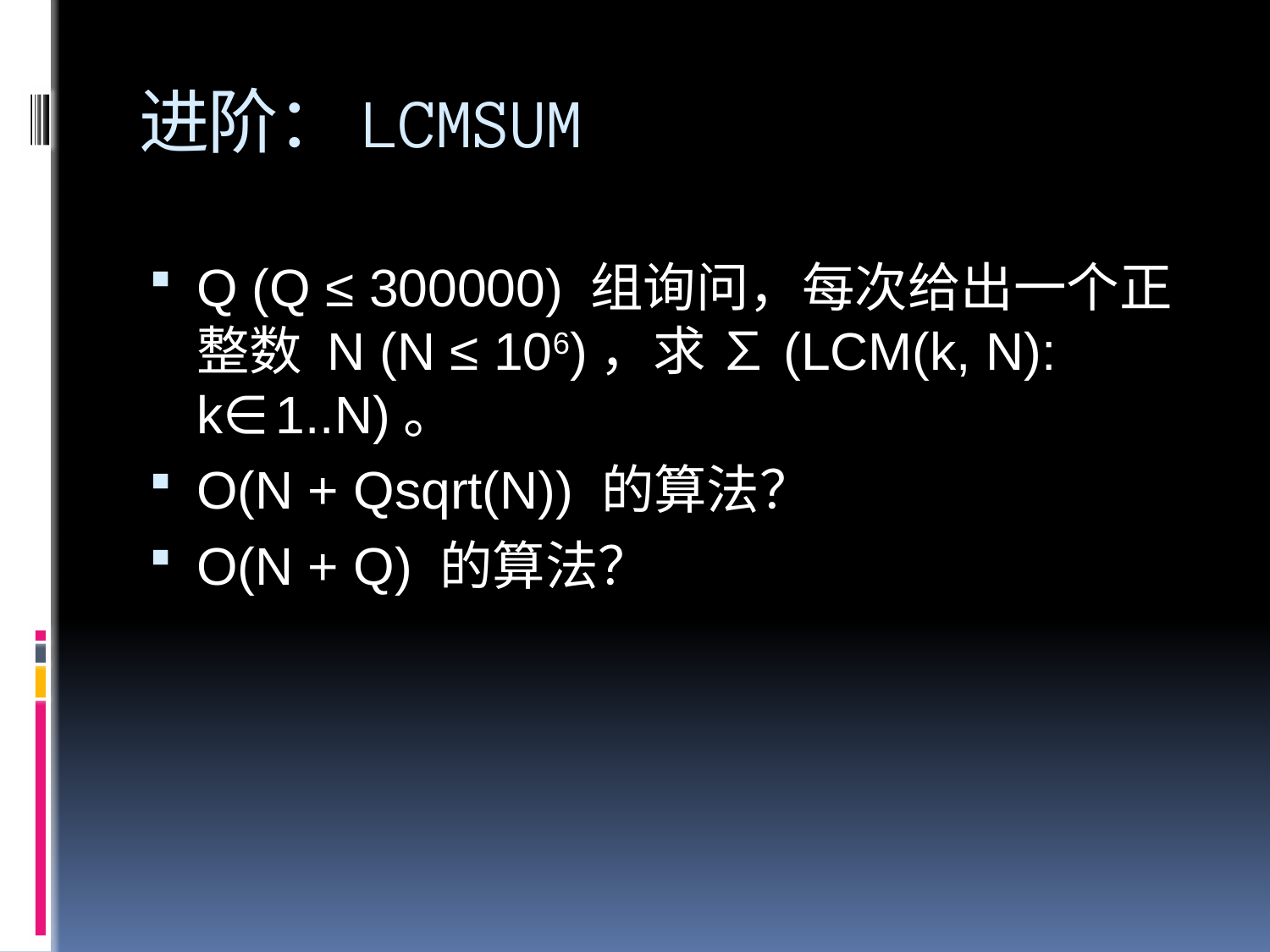

# 进阶：LCMSUM
Q (Q ≤ 300000) 组询问，每次给出一个正整数 N (N ≤ 106)，求 ∑(LCM(k, N): k∈1..N)。
O(N + Qsqrt(N)) 的算法？
O(N + Q) 的算法？